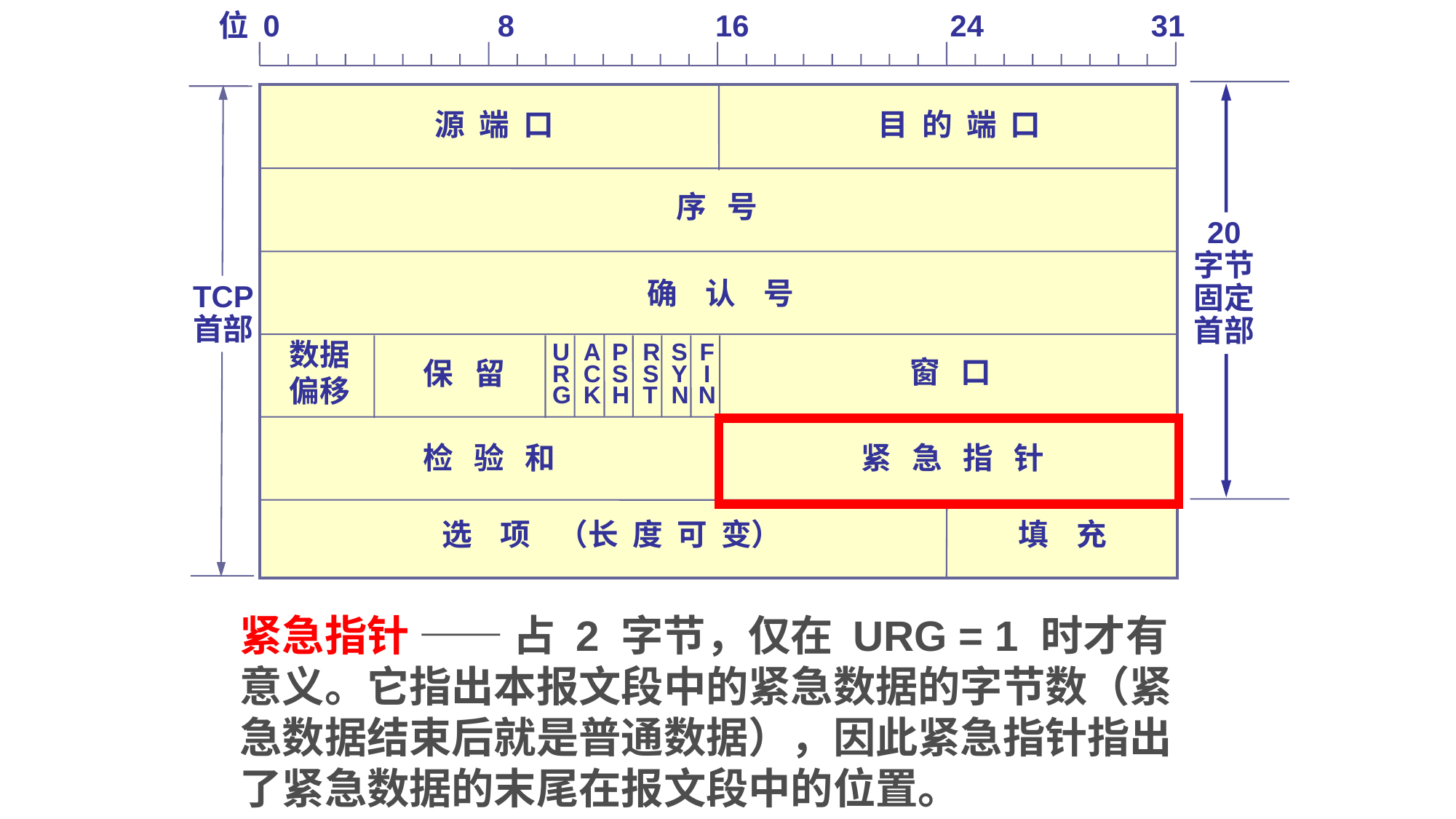

位 0                          8                        16                        24                    31

源  端  口
目  的  端  口

序   号
20
字节
固定
首部

确    认    号
TCP
首部
数据
偏移

U
R
G
A
C
K
P
S
H
R
S
T
S
Y
N
F
I
N
窗   口
保   留

检   验   和
紧   急   指   针

选    项    （长  度  可  变）
填    充

紧急指针 —— 占 2 字节，仅在 URG = 1 时才有意义。它指出本报文段中的紧急数据的字节数（紧急数据结束后就是普通数据），因此紧急指针指出了紧急数据的末尾在报文段中的位置。